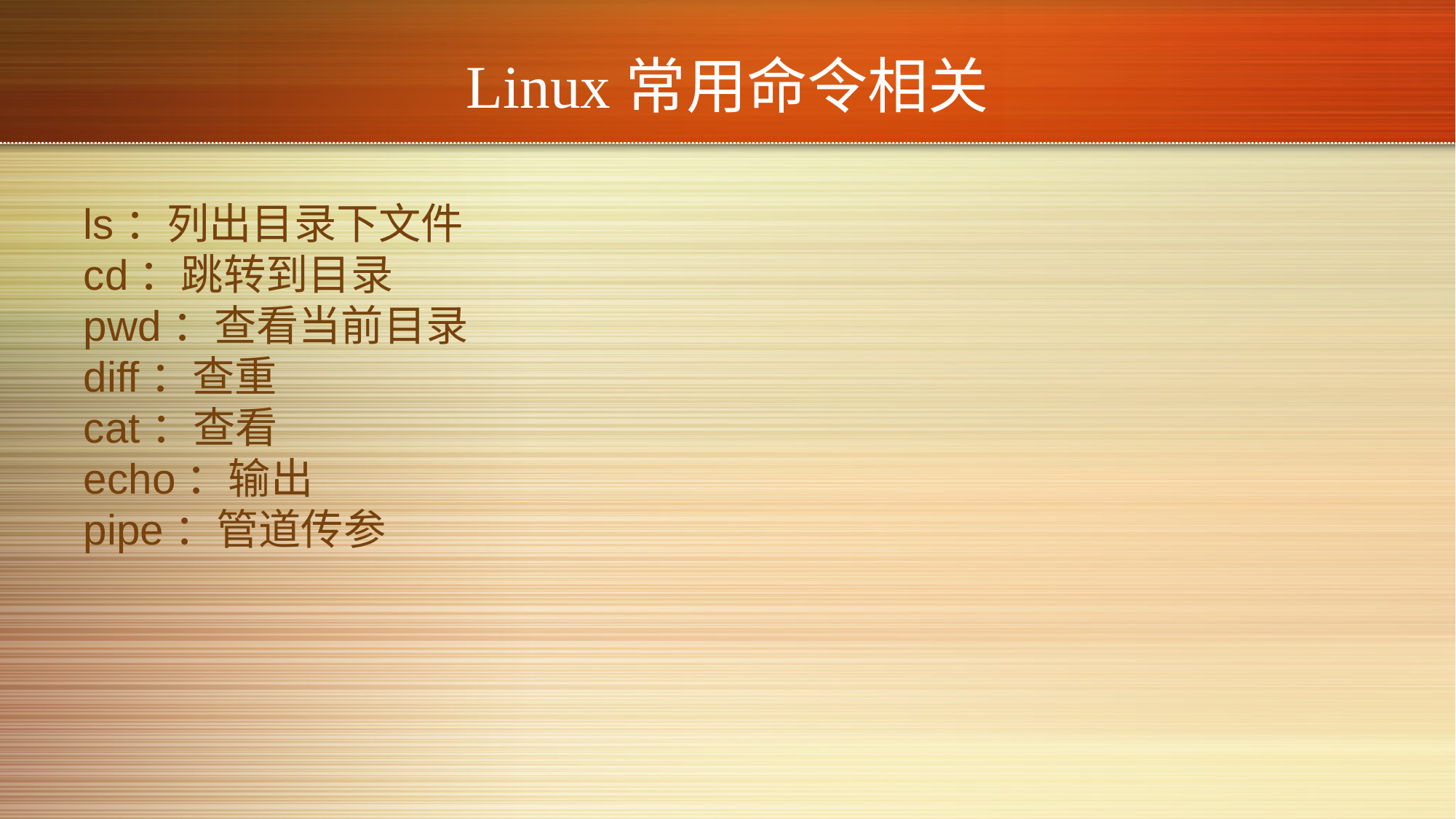

# Linux常用命令相关
ls：列出目录下文件
cd：跳转到目录
pwd：查看当前目录
diff：查重
cat：查看
echo：输出
pipe：管道传参